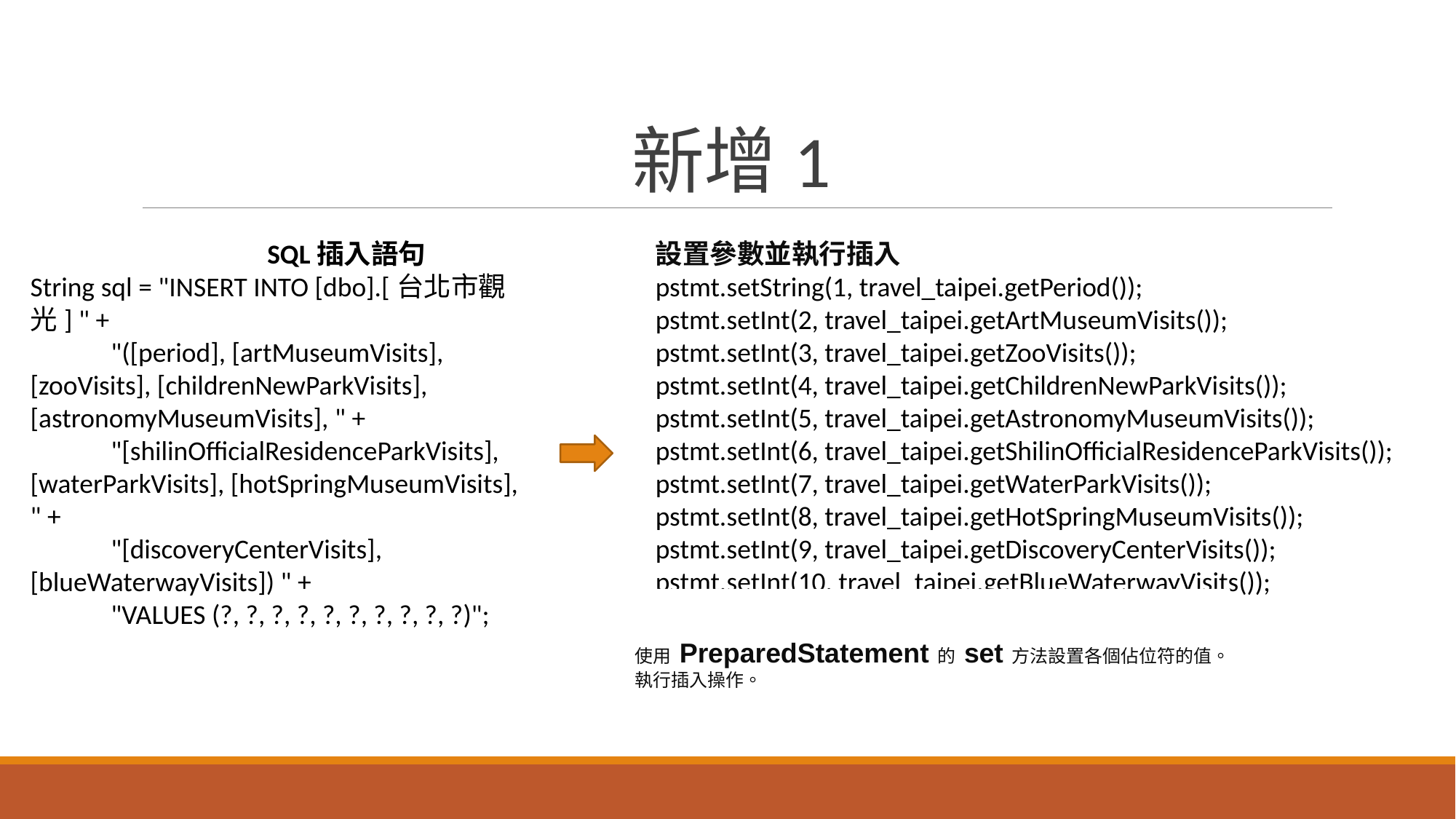

# 新增1
		   SQL插入語句
String sql = "INSERT INTO [dbo].[台北市觀光] " +
             "([period], [artMuseumVisits], [zooVisits], [childrenNewParkVisits], [astronomyMuseumVisits], " +
             "[shilinOfficialResidenceParkVisits], [waterParkVisits], [hotSpringMuseumVisits], " +
             "[discoveryCenterVisits], [blueWaterwayVisits]) " +
             "VALUES (?, ?, ?, ?, ?, ?, ?, ?, ?, ?)";
設置參數並執行插入
pstmt.setString(1, travel_taipei.getPeriod());
pstmt.setInt(2, travel_taipei.getArtMuseumVisits());
pstmt.setInt(3, travel_taipei.getZooVisits());
pstmt.setInt(4, travel_taipei.getChildrenNewParkVisits());
pstmt.setInt(5, travel_taipei.getAstronomyMuseumVisits());
pstmt.setInt(6, travel_taipei.getShilinOfficialResidenceParkVisits());
pstmt.setInt(7, travel_taipei.getWaterParkVisits());
pstmt.setInt(8, travel_taipei.getHotSpringMuseumVisits());
pstmt.setInt(9, travel_taipei.getDiscoveryCenterVisits());
pstmt.setInt(10, travel_taipei.getBlueWaterwayVisits());
pstmt.executeUpdate();

使用 PreparedStatement 的 set 方法設置各個佔位符的值。
執行插入操作。

使用佔位符 ? 來表示要插入的值。